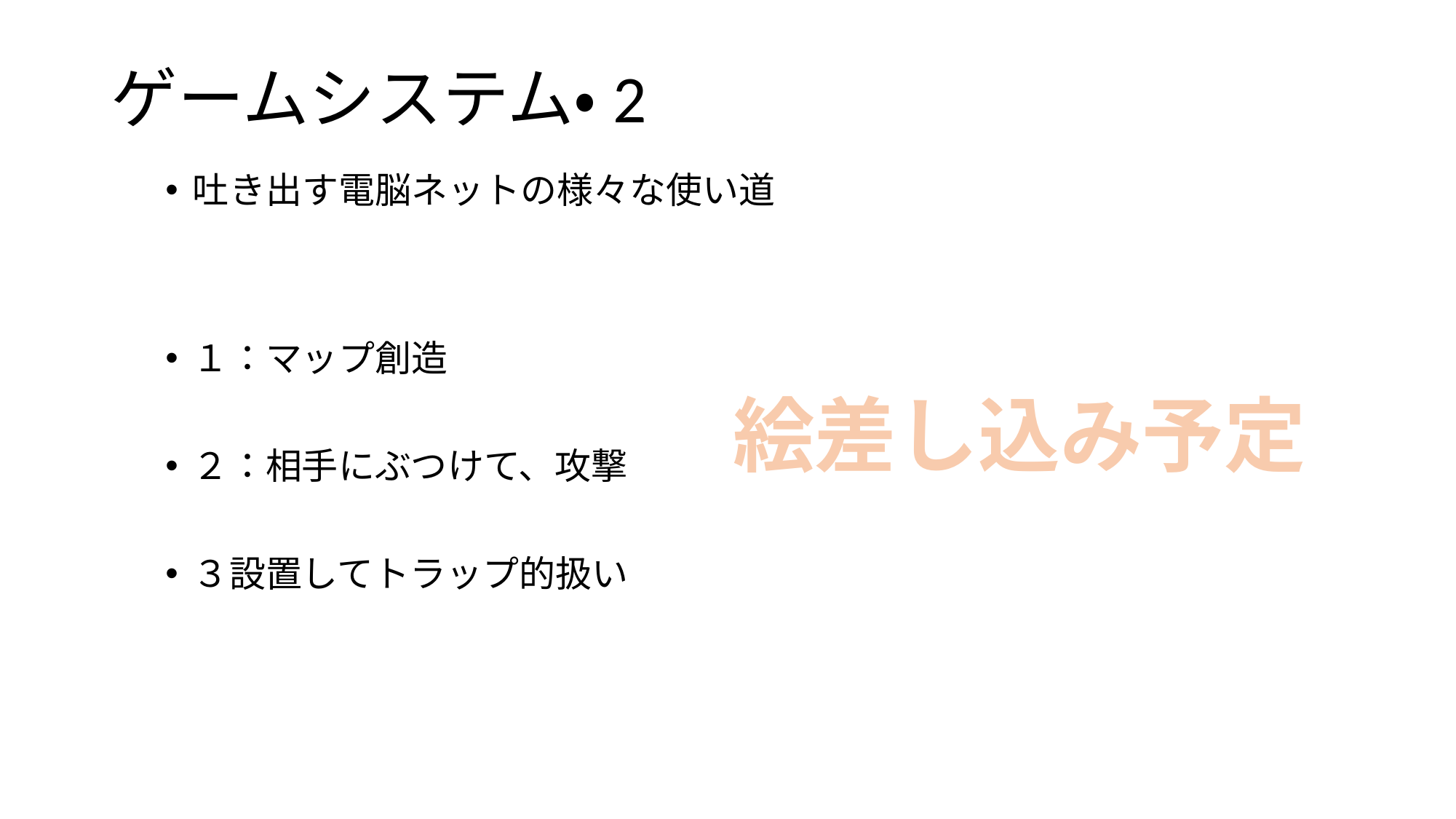

# ゲームシステム・2
吐き出す電脳ネットの様々な使い道

１：マップ創造

２：相手にぶつけて、攻撃

３設置してトラップ的扱い
絵差し込み予定